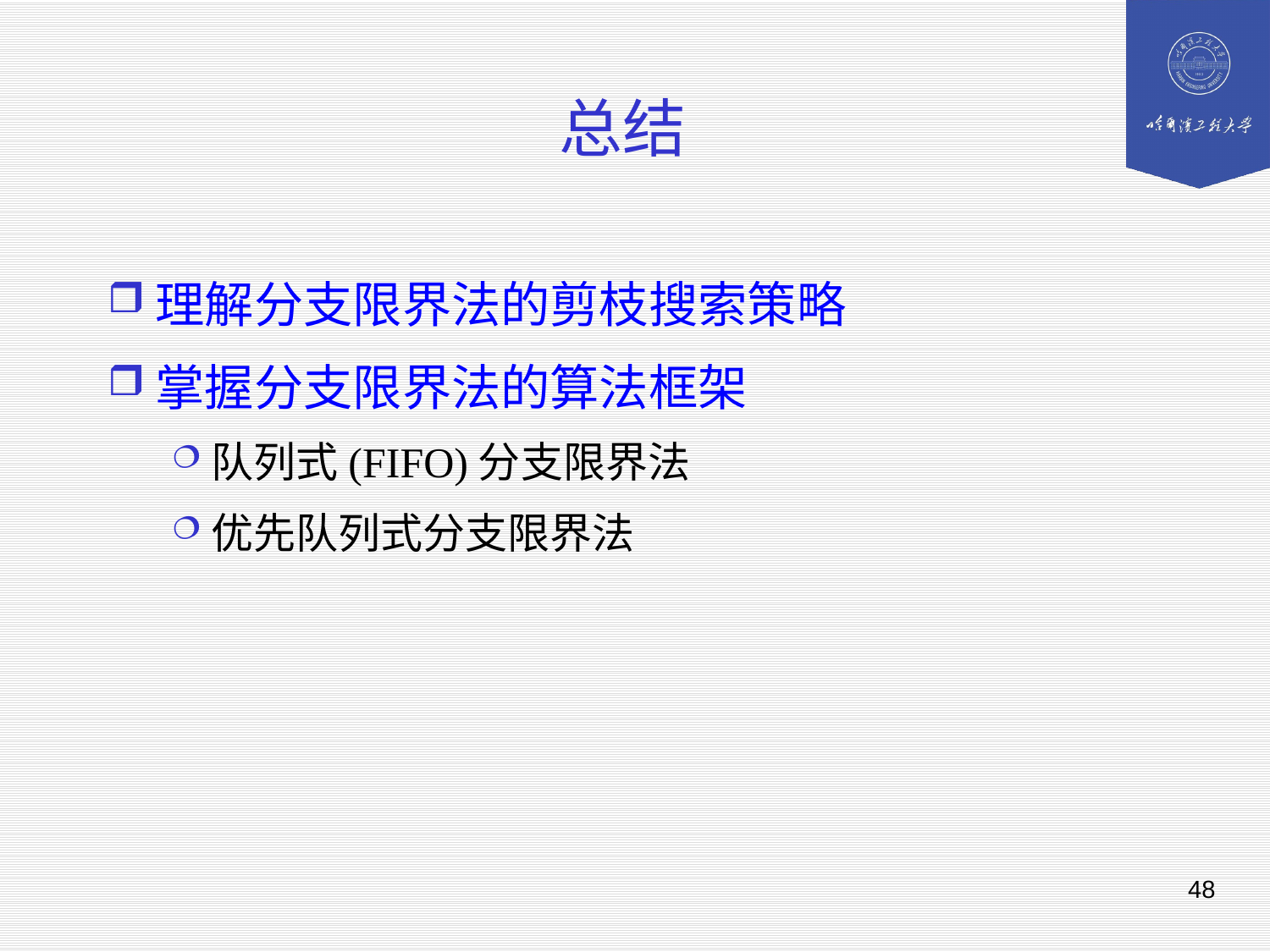

# 总结
理解分支限界法的剪枝搜索策略
掌握分支限界法的算法框架
队列式(FIFO)分支限界法
优先队列式分支限界法
48